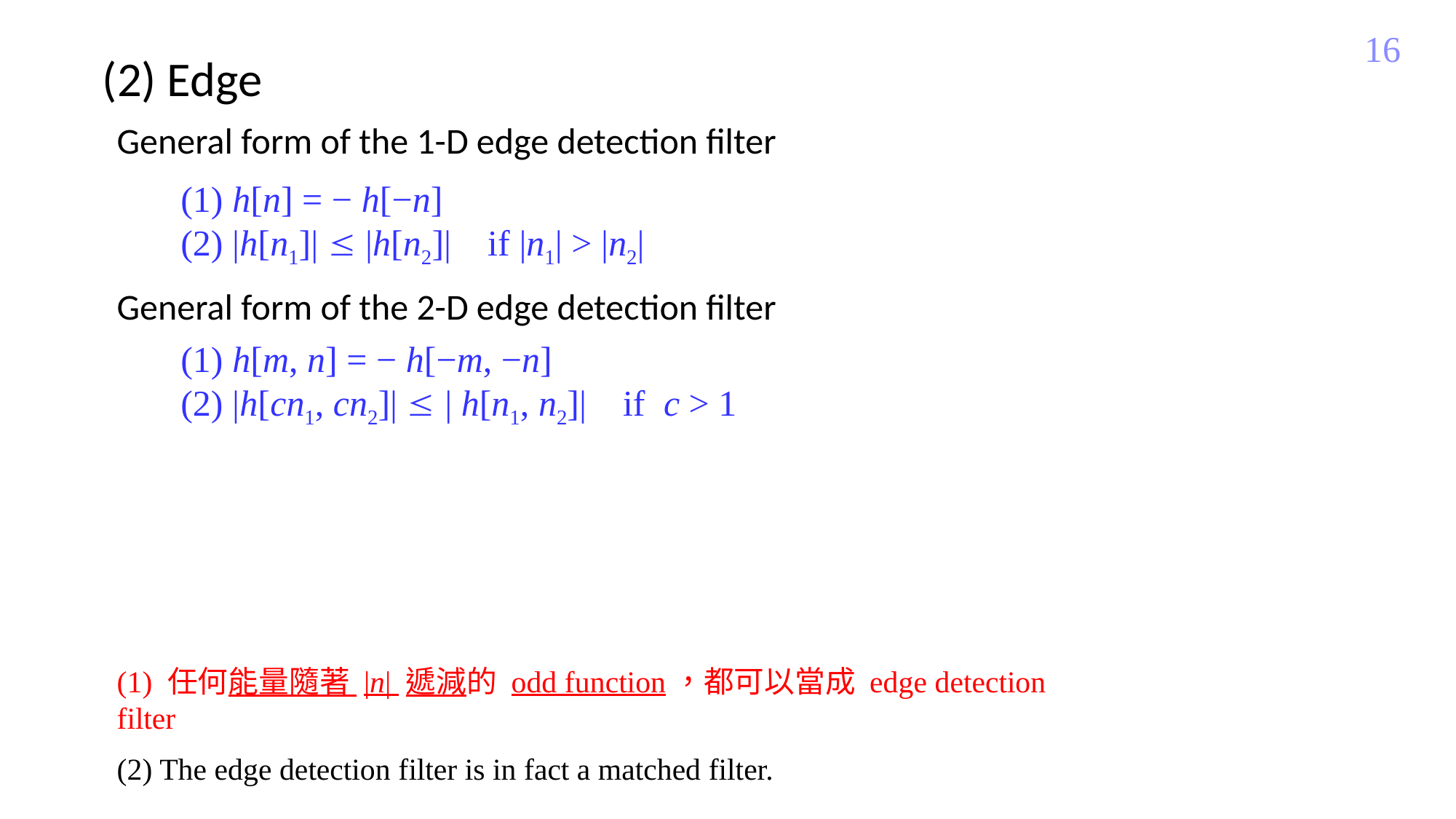

16
(2) Edge
General form of the 1-D edge detection filter
(1) h[n] = − h[−n]
(2) |h[n1]| ≤ |h[n2]|    if |n1| > |n2|
General form of the 2-D edge detection filter
(1) h[m, n] = − h[−m, −n]
(2) |h[cn1, cn2]| ≤ | h[n1, n2]|    if  c > 1
(1) 任何能量隨著 |n| 遞減的 odd function，都可以當成 edge detection filter
(2) The edge detection filter is in fact a matched filter.